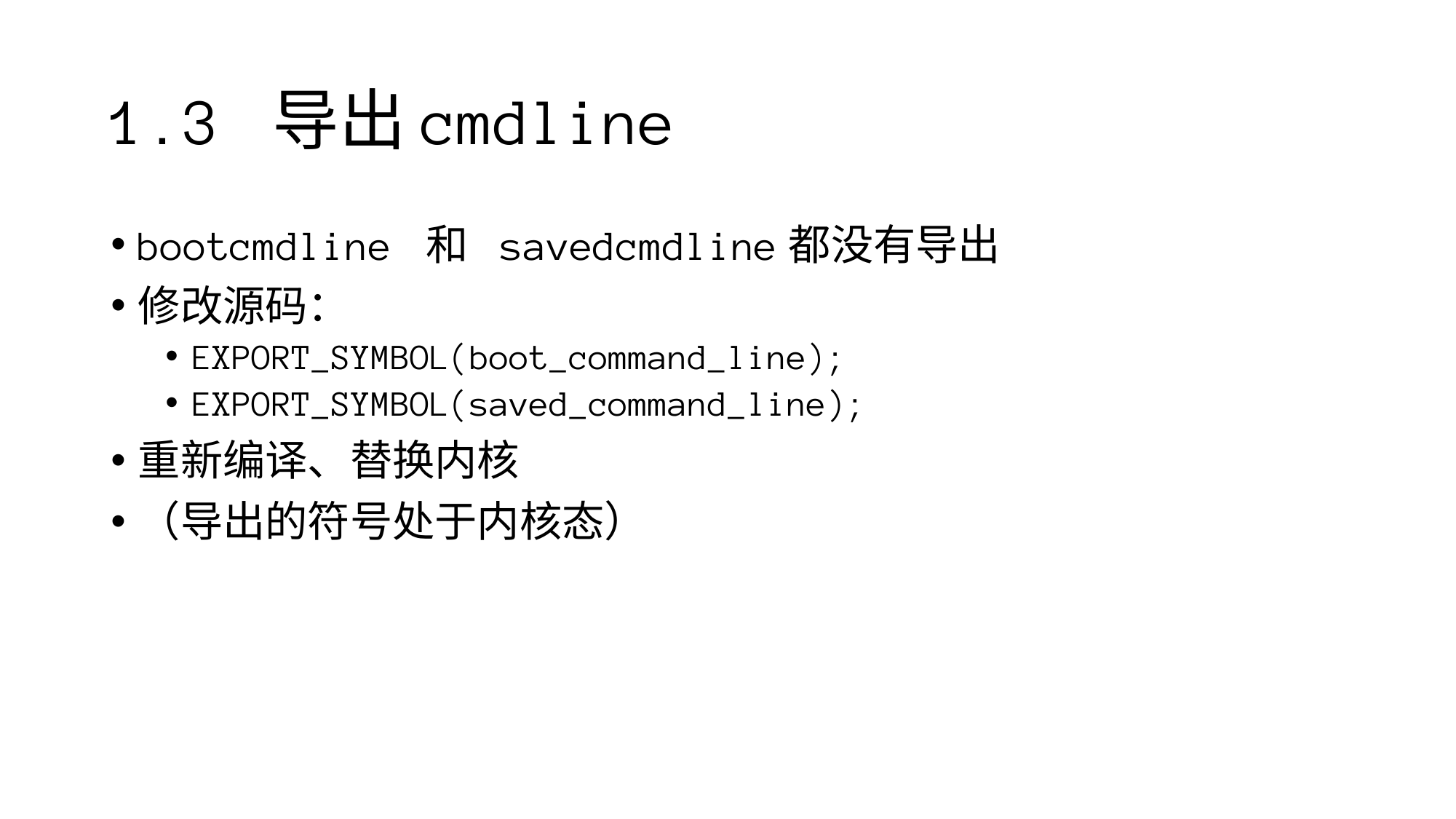

# 1.3 导出cmdline
bootcmdline 和 savedcmdline都没有导出
修改源码：
EXPORT_SYMBOL(boot_command_line);
EXPORT_SYMBOL(saved_command_line);
重新编译、替换内核
（导出的符号处于内核态）